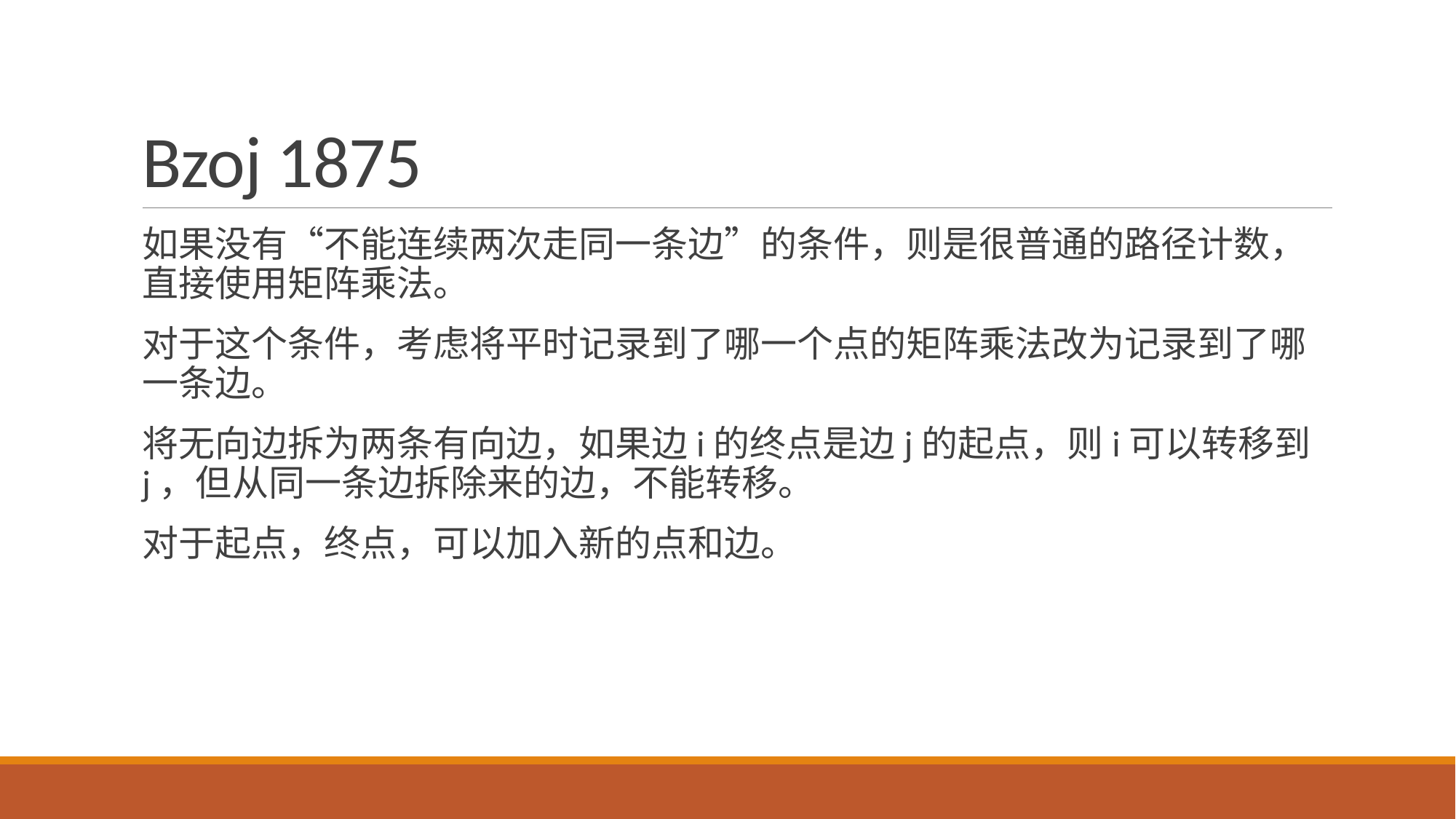

# Bzoj 1875
如果没有“不能连续两次走同一条边”的条件，则是很普通的路径计数，直接使用矩阵乘法。
对于这个条件，考虑将平时记录到了哪一个点的矩阵乘法改为记录到了哪一条边。
将无向边拆为两条有向边，如果边i的终点是边j的起点，则i可以转移到j，但从同一条边拆除来的边，不能转移。
对于起点，终点，可以加入新的点和边。